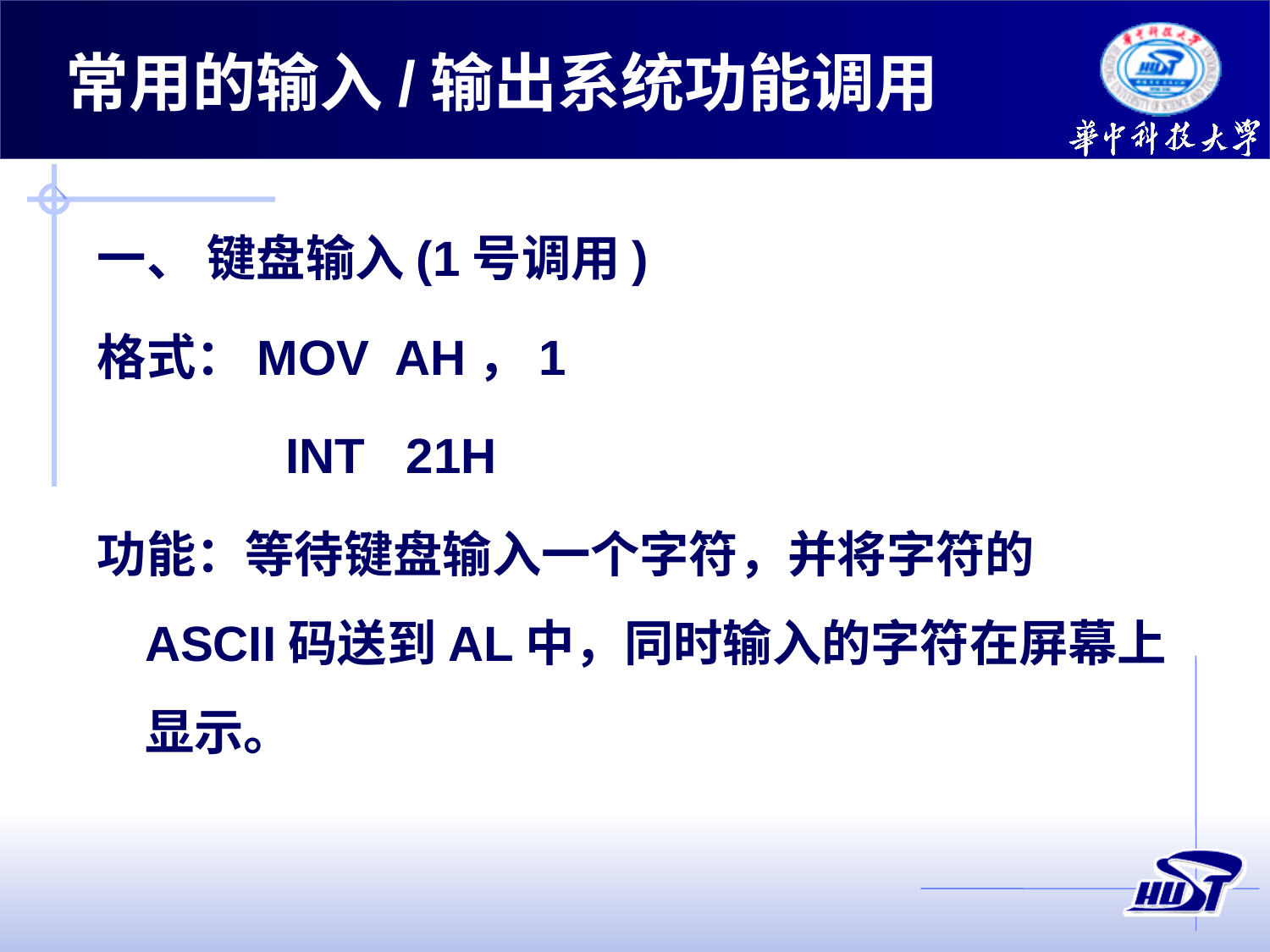

# 常用的输入/输出系统功能调用
一、 键盘输入(1号调用)
格式：MOV  AH，1
    	 INT   21H
功能：等待键盘输入一个字符，并将字符的ASCII码送到AL中，同时输入的字符在屏幕上显示。